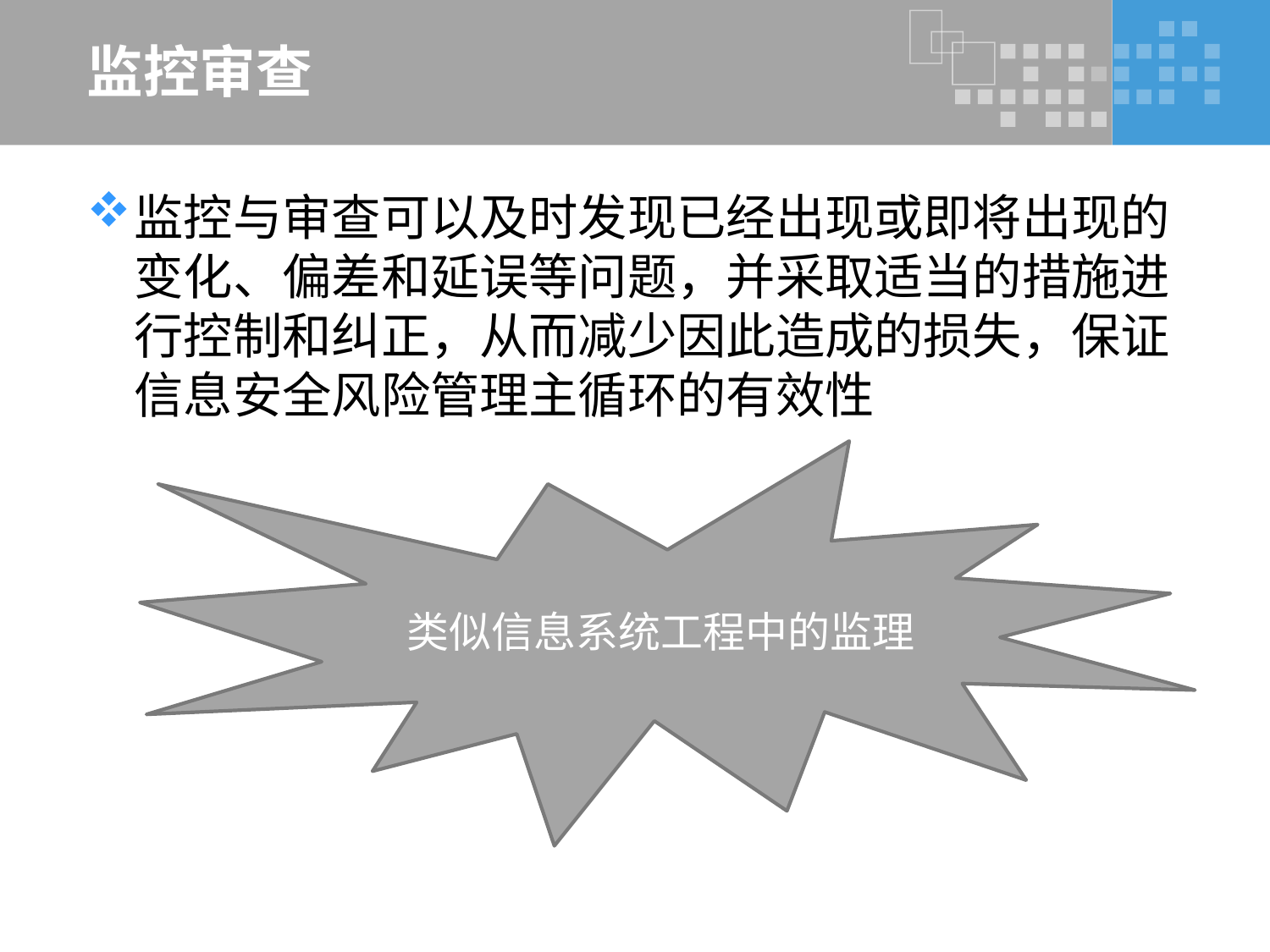

# 监控审查
监控与审查可以及时发现已经出现或即将出现的变化、偏差和延误等问题，并采取适当的措施进行控制和纠正，从而减少因此造成的损失，保证信息安全风险管理主循环的有效性

类似信息系统工程中的监理
14